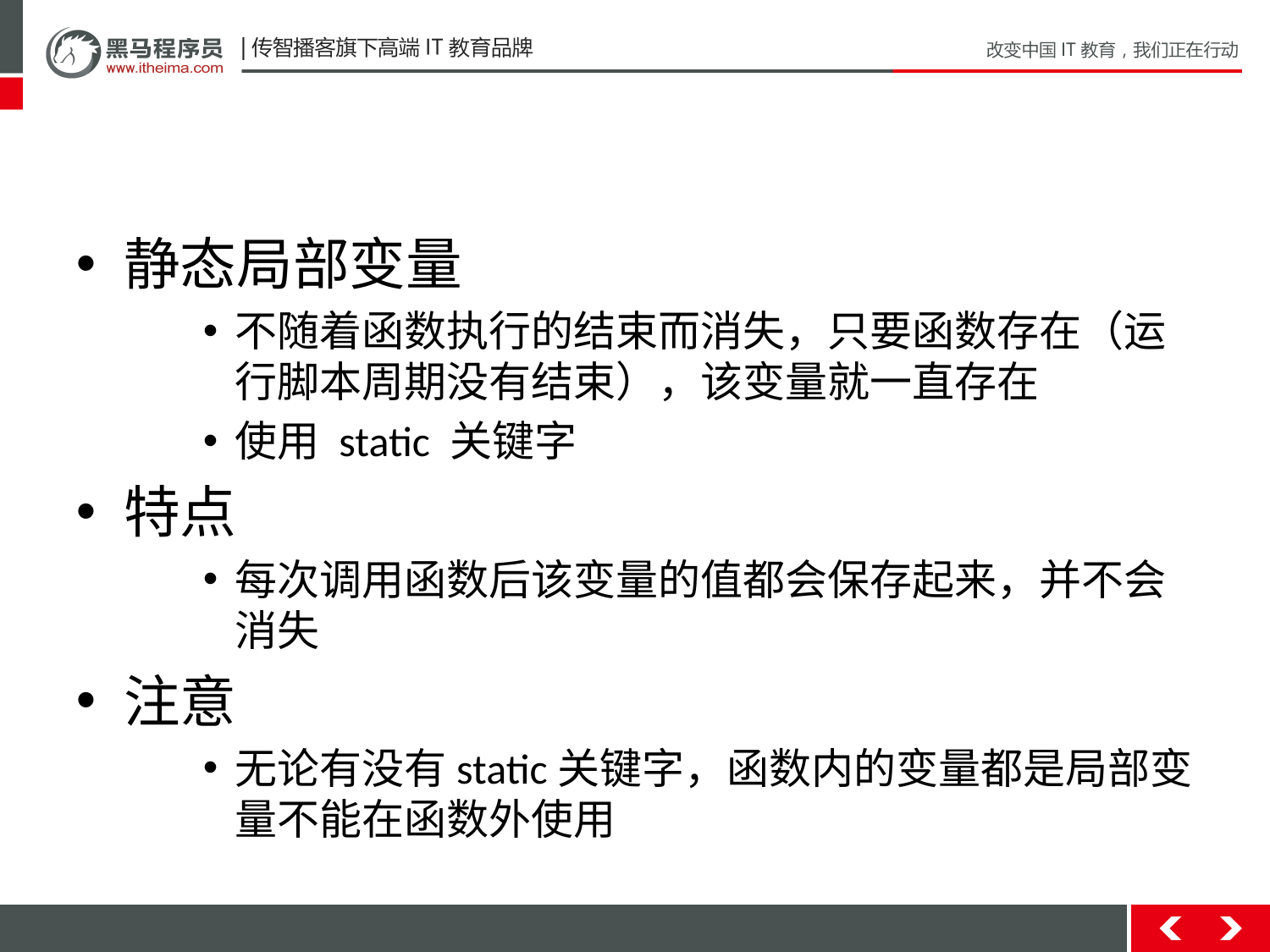

#
静态局部变量
不随着函数执行的结束而消失，只要函数存在（运行脚本周期没有结束），该变量就一直存在
使用 static 关键字
特点
每次调用函数后该变量的值都会保存起来，并不会消失
注意
无论有没有static关键字，函数内的变量都是局部变量不能在函数外使用